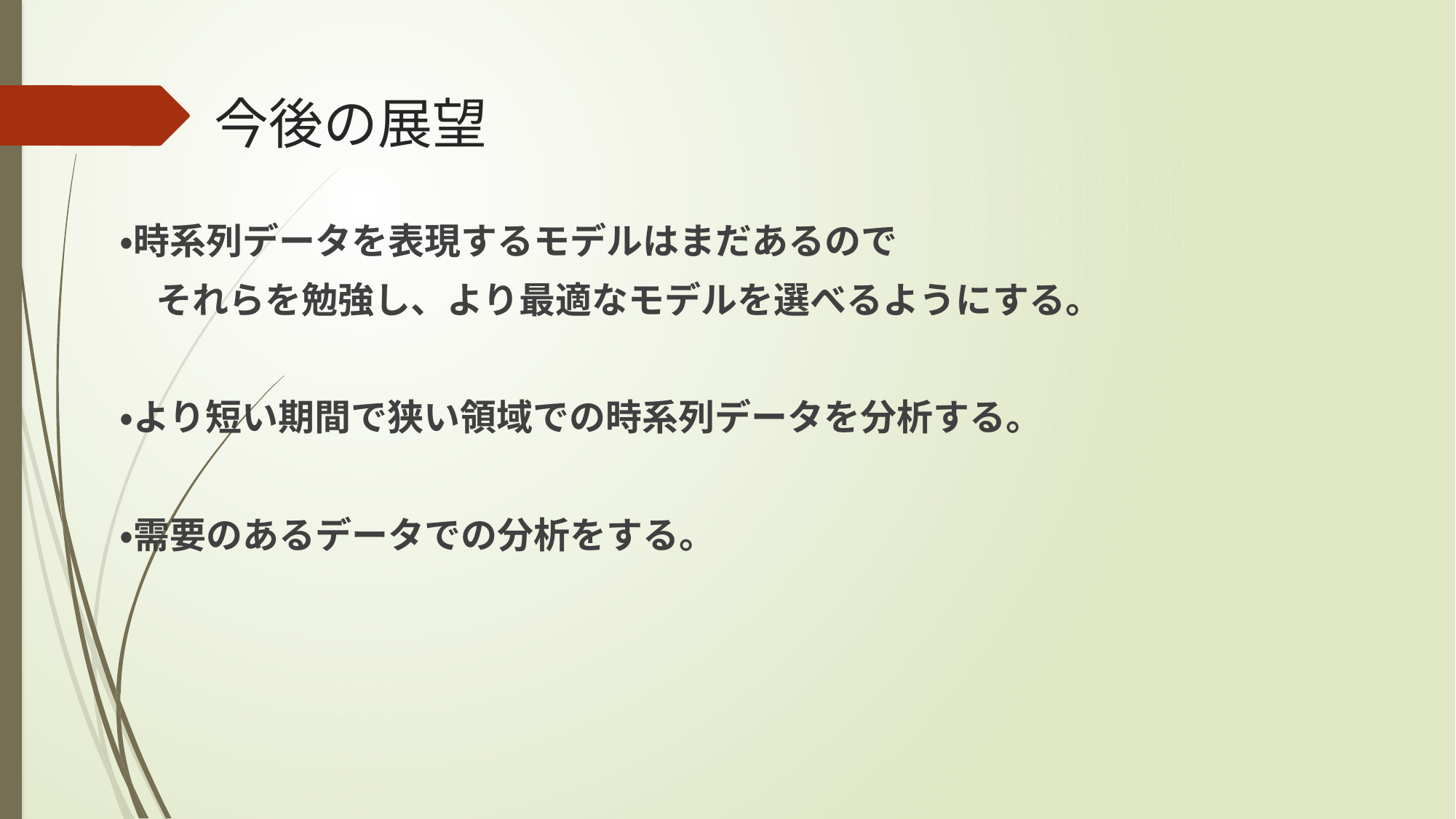

# 今後の展望
・時系列データを表現するモデルはまだあるので
　それらを勉強し、より最適なモデルを選べるようにする。

・より短い期間で狭い領域での時系列データを分析する。

・需要のあるデータでの分析をする。